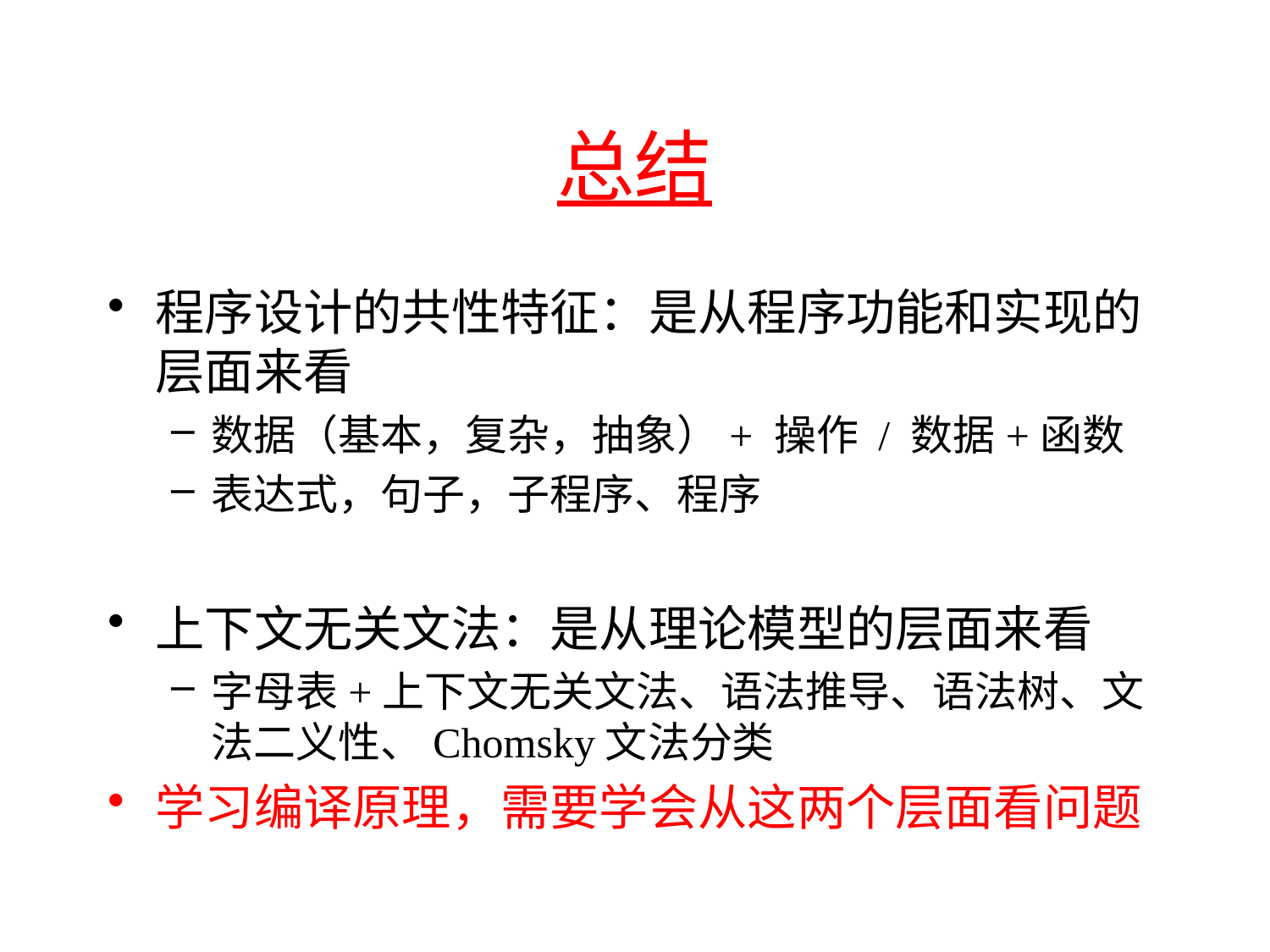

# 总结
程序设计的共性特征：是从程序功能和实现的层面来看
数据（基本，复杂，抽象）+ 操作 / 数据+函数
表达式，句子，子程序、程序

上下文无关文法：是从理论模型的层面来看
字母表+上下文无关文法、语法推导、语法树、文法二义性、Chomsky文法分类
学习编译原理，需要学会从这两个层面看问题